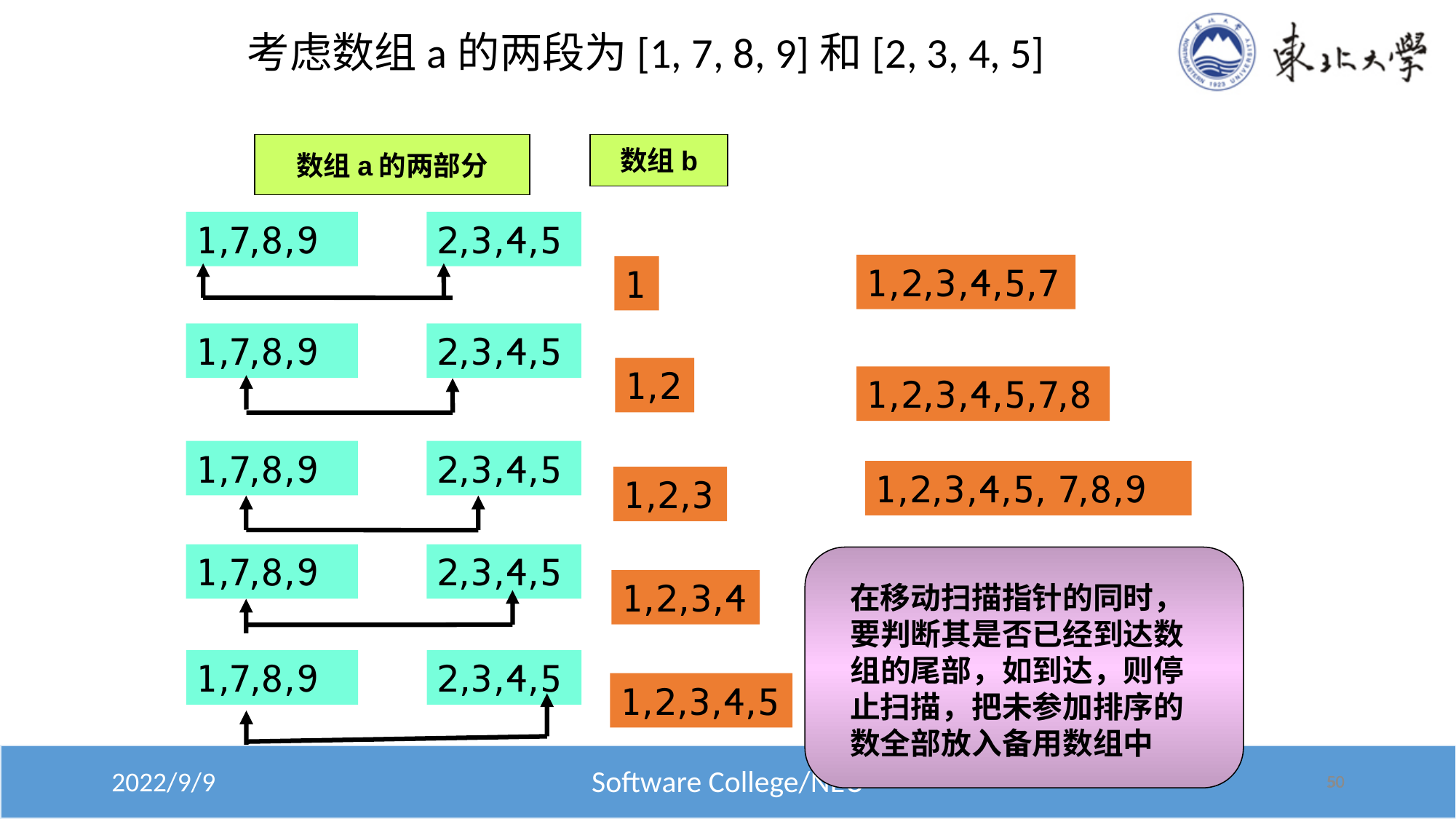

# 考虑数组a的两段为[1, 7, 8, 9]和[2, 3, 4, 5]
数组a的两部分
数组b
1,7,8,9
2,3,4,5
1,2,3,4,5,7
1

1,7,8,9
2,3,4,5
1,2
1,2,3,4,5,7,8

1,7,8,9
2,3,4,5
1,2,3,4,5, 7,8,9
1,2,3

1,7,8,9
2,3,4,5

1,2,3,4
在移动扫描指针的同时，要判断其是否已经到达数组的尾部，如到达，则停止扫描，把未参加排序的数全部放入备用数组中
1,7,8,9
2,3,4,5

1,2,3,4,5
50